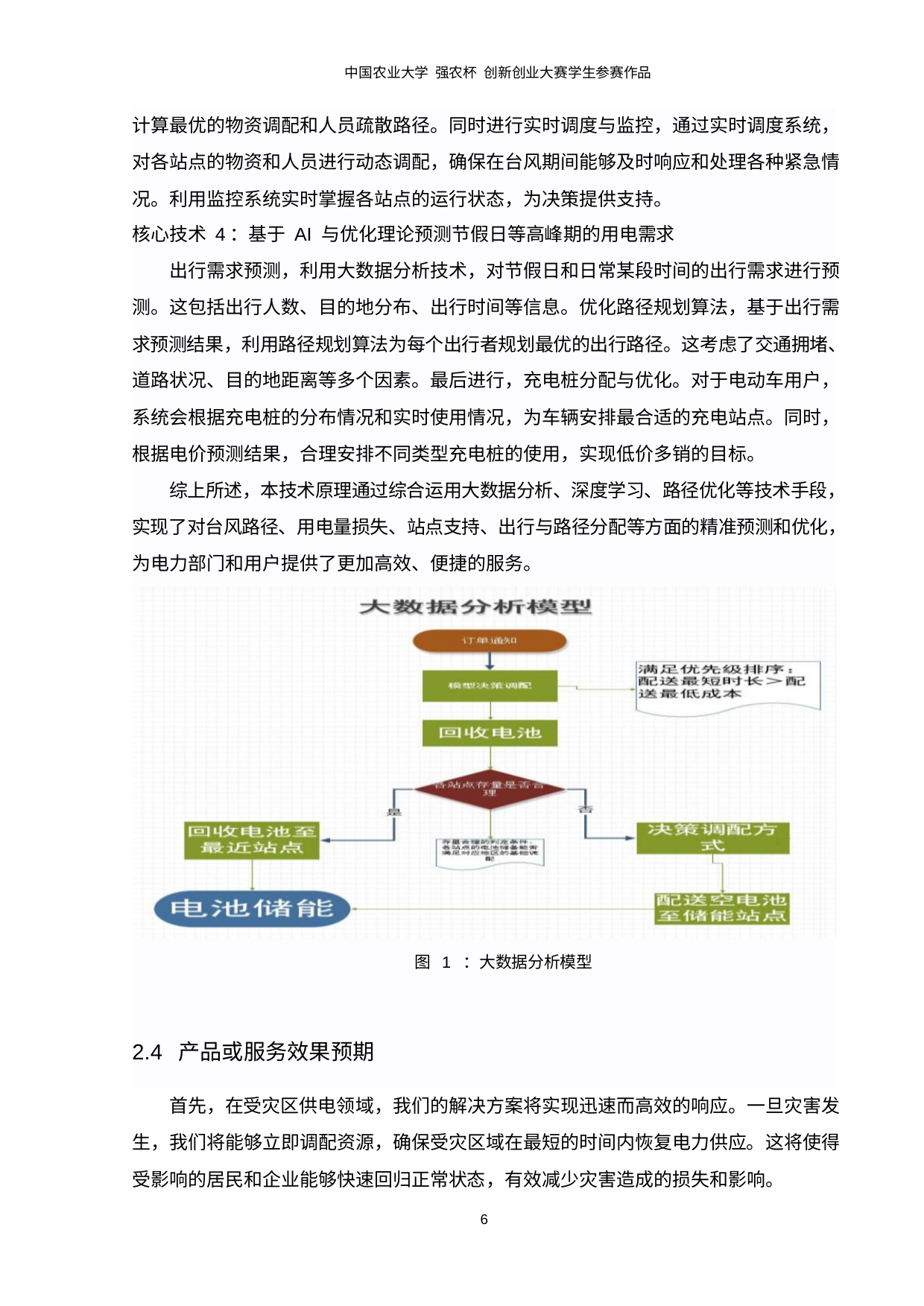

中国农业大学 强农杯 创新创业大赛学生参赛作品

计算最优的物资调配和人员疏散路径。同时进行实时调度与监控，通过实时调度系统，
对各站点的物资和人员进行动态调配，确保在台风期间能够及时响应和处理各种紧急情
况。利用监控系统实时掌握各站点的运行状态，为决策提供支持。
核心技术 4：基于 AI 与优化理论预测节假日等高峰期的用电需求
出行需求预测，利用大数据分析技术，对节假日和日常某段时间的出行需求进行预
测。这包括出行人数、目的地分布、出行时间等信息。优化路径规划算法，基于出行需
求预测结果，利用路径规划算法为每个出行者规划最优的出行路径。这考虑了交通拥堵、
道路状况、目的地距离等多个因素。最后进行，充电桩分配与优化。对于电动车用户，
系统会根据充电桩的分布情况和实时使用情况，为车辆安排最合适的充电站点。同时，
根据电价预测结果，合理安排不同类型充电桩的使用，实现低价多销的目标。
综上所述，本技术原理通过综合运用大数据分析、深度学习、路径优化等技术手段，
实现了对台风路径、用电量损失、站点支持、出行与路径分配等方面的精准预测和优化，
为电力部门和用户提供了更加高效、便捷的服务。
图 1 ：大数据分析模型
2.4 产品或服务效果预期
首先，在受灾区供电领域，我们的解决方案将实现迅速而高效的响应。一旦灾害发
生，我们将能够立即调配资源，确保受灾区域在最短的时间内恢复电力供应。这将使得
受影响的居民和企业能够快速回归正常状态，有效减少灾害造成的损失和影响。
6